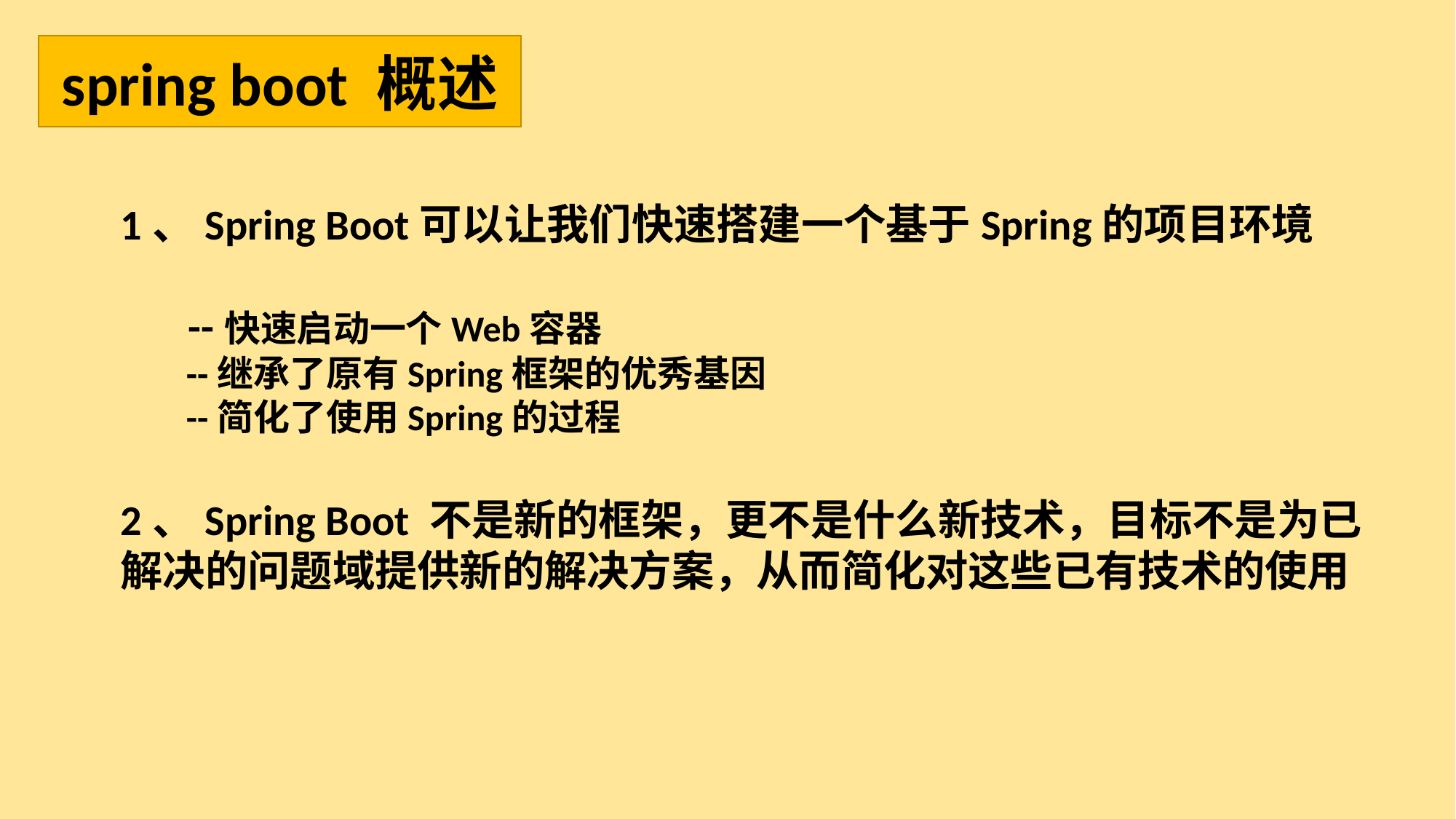

spring boot 概述
1、Spring Boot可以让我们快速搭建一个基于Spring的项目环境

       --快速启动一个Web容器
        --继承了原有Spring框架的优秀基因
        --简化了使用Spring的过程
2、Spring Boot 不是新的框架，更不是什么新技术，目标不是为已解决的问题域提供新的解决方案，从而简化对这些已有技术的使用